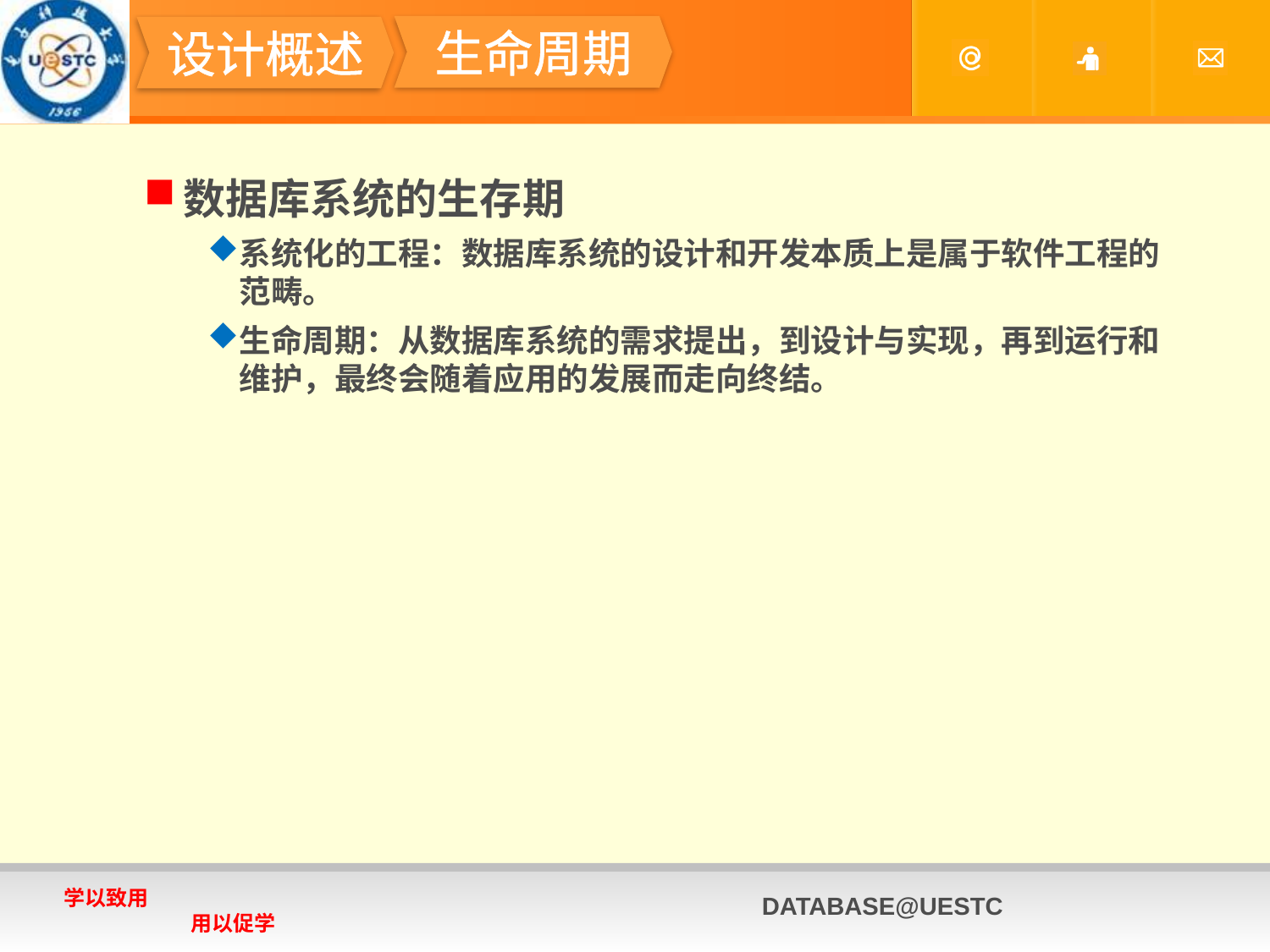

#
生命周期
设计概述
数据库系统的生存期
系统化的工程：数据库系统的设计和开发本质上是属于软件工程的范畴。
生命周期：从数据库系统的需求提出，到设计与实现，再到运行和维护，最终会随着应用的发展而走向终结。